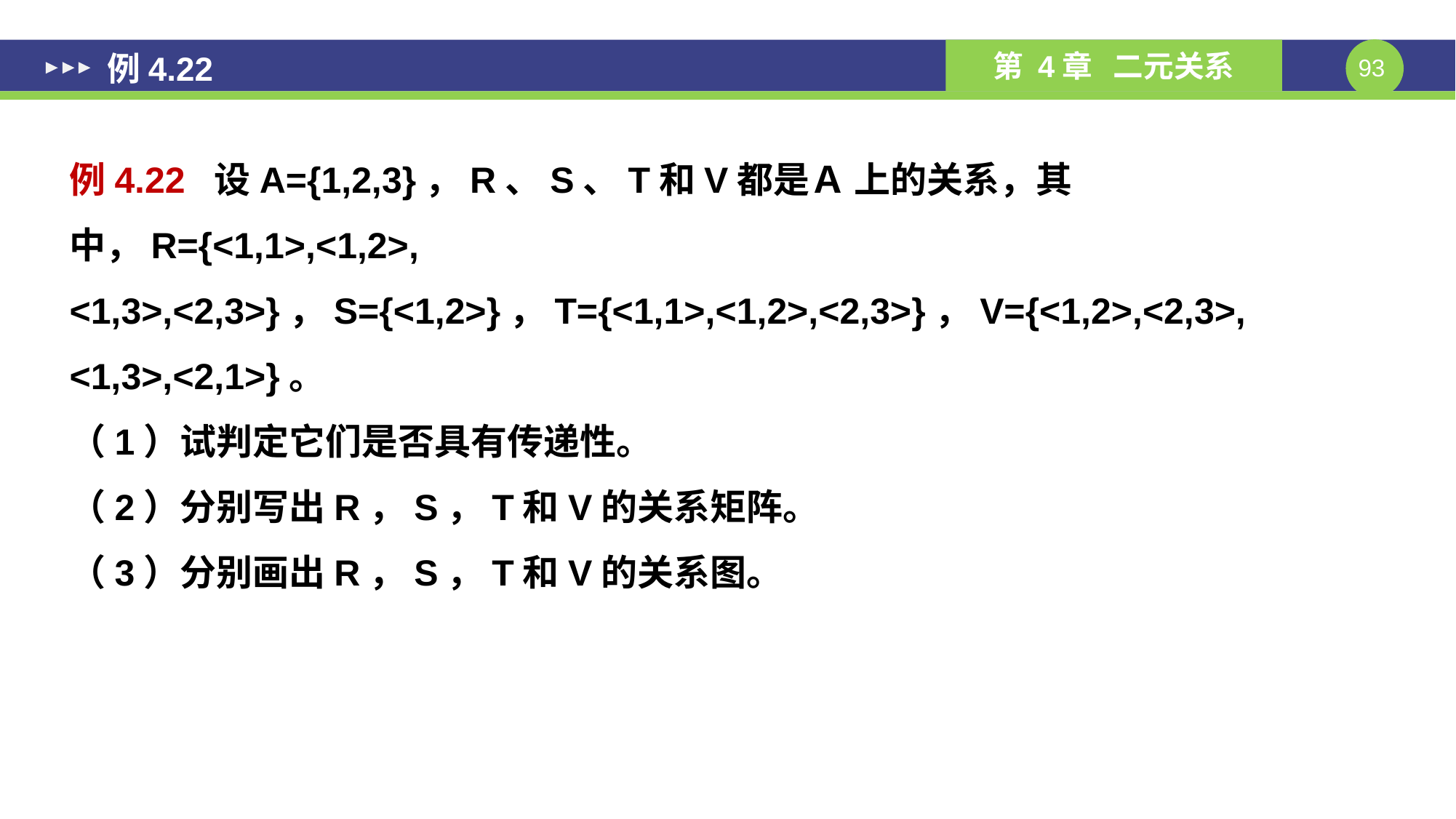

# 例4.22
例4.22  设A={1,2,3}，R、S、T和V都是Ａ 上的关系，其中，R={<1,1>,<1,2>, <1,3>,<2,3>}，S={<1,2>}，T={<1,1>,<1,2>,<2,3>}，V={<1,2>,<2,3>, <1,3>,<2,1>}。
（1）试判定它们是否具有传递性。
（2）分别写出R，S，T和V的关系矩阵。
（3）分别画出R，S，T和V的关系图。